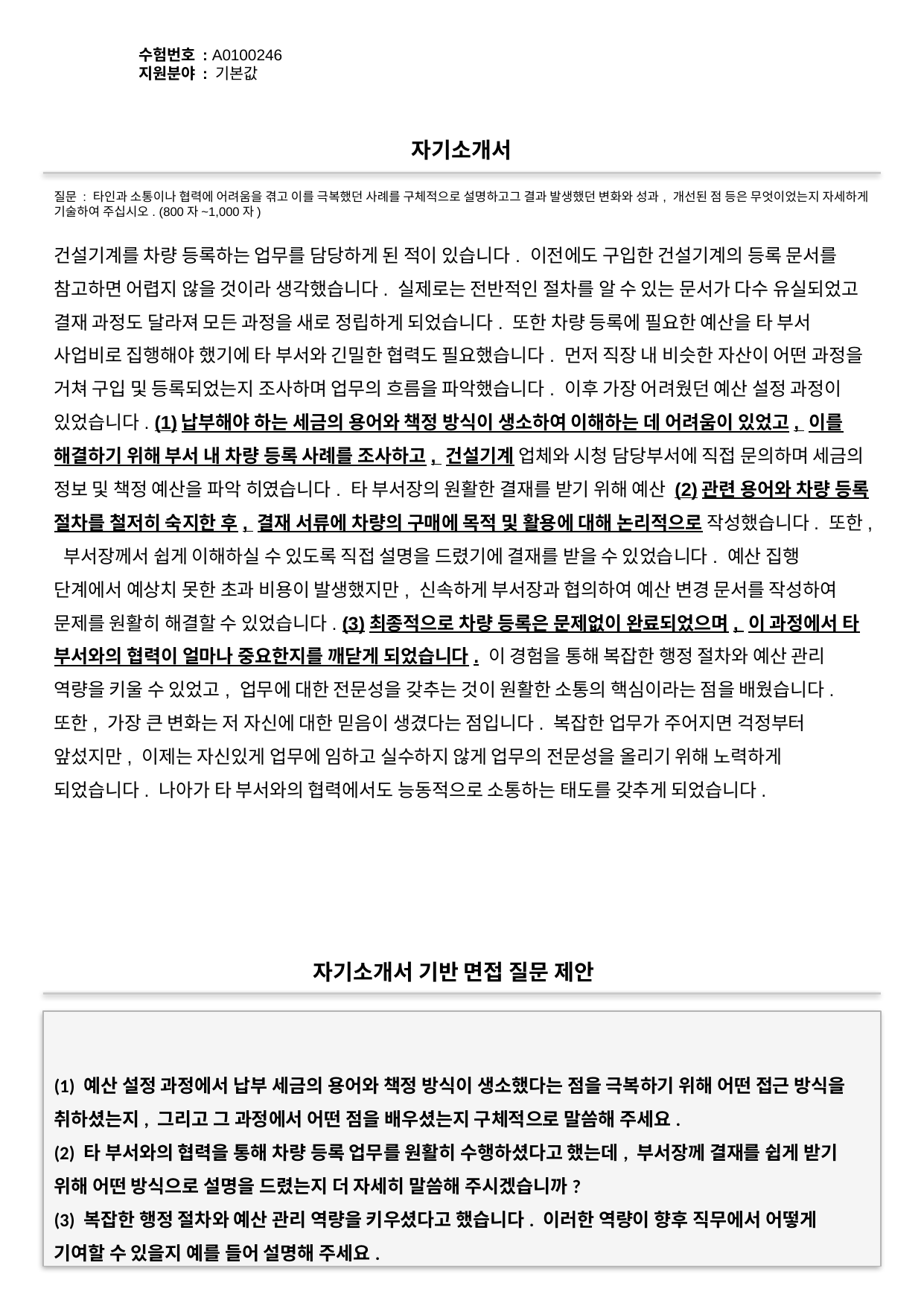

수험번호 : A0100246
지원분야 : 기본값
#

자기소개서

질문 : 타인과 소통이나 협력에 어려움을 겪고 이를 극복했던 사례를 구체적으로 설명하고그 결과 발생했던 변화와 성과, 개선된 점 등은 무엇이었는지 자세하게 기술하여 주십시오. (800자~1,000자)

건설기계를 차량 등록하는 업무를 담당하게 된 적이 있습니다. 이전에도 구입한 건설기계의 등록 문서를 참고하면 어렵지 않을 것이라 생각했습니다. 실제로는 전반적인 절차를 알 수 있는 문서가 다수 유실되었고 결재 과정도 달라져 모든 과정을 새로 정립하게 되었습니다. 또한 차량 등록에 필요한 예산을 타 부서 사업비로 집행해야 했기에 타 부서와 긴밀한 협력도 필요했습니다. 먼저 직장 내 비슷한 자산이 어떤 과정을 거쳐 구입 및 등록되었는지 조사하며 업무의 흐름을 파악했습니다. 이후 가장 어려웠던 예산 설정 과정이 있었습니다. (1)납부해야 하는 세금의 용어와 책정 방식이 생소하여 이해하는 데 어려움이 있었고, 이를 해결하기 위해 부서 내 차량 등록 사례를 조사하고, 건설기계 업체와 시청 담당부서에 직접 문의하며 세금의 정보 및 책정 예산을 파악 히였습니다. 타 부서장의 원활한 결재를 받기 위해 예산 (2)관련 용어와 차량 등록 절차를 철저히 숙지한 후, 결재 서류에 차량의 구매에 목적 및 활용에 대해 논리적으로 작성했습니다. 또한, 부서장께서 쉽게 이해하실 수 있도록 직접 설명을 드렸기에 결재를 받을 수 있었습니다. 예산 집행 단계에서 예상치 못한 초과 비용이 발생했지만, 신속하게 부서장과 협의하여 예산 변경 문서를 작성하여 문제를 원활히 해결할 수 있었습니다. (3)최종적으로 차량 등록은 문제없이 완료되었으며, 이 과정에서 타 부서와의 협력이 얼마나 중요한지를 깨닫게 되었습니다. 이 경험을 통해 복잡한 행정 절차와 예산 관리 역량을 키울 수 있었고, 업무에 대한 전문성을 갖추는 것이 원활한 소통의 핵심이라는 점을 배웠습니다. 또한, 가장 큰 변화는 저 자신에 대한 믿음이 생겼다는 점입니다. 복잡한 업무가 주어지면 걱정부터 앞섰지만, 이제는 자신있게 업무에 임하고 실수하지 않게 업무의 전문성을 올리기 위해 노력하게 되었습니다. 나아가 타 부서와의 협력에서도 능동적으로 소통하는 태도를 갖추게 되었습니다.

자기소개서 기반 면접 질문 제안

(1) 예산 설정 과정에서 납부 세금의 용어와 책정 방식이 생소했다는 점을 극복하기 위해 어떤 접근 방식을 취하셨는지, 그리고 그 과정에서 어떤 점을 배우셨는지 구체적으로 말씀해 주세요.
(2) 타 부서와의 협력을 통해 차량 등록 업무를 원활히 수행하셨다고 했는데, 부서장께 결재를 쉽게 받기 위해 어떤 방식으로 설명을 드렸는지 더 자세히 말씀해 주시겠습니까?
(3) 복잡한 행정 절차와 예산 관리 역량을 키우셨다고 했습니다. 이러한 역량이 향후 직무에서 어떻게 기여할 수 있을지 예를 들어 설명해 주세요.